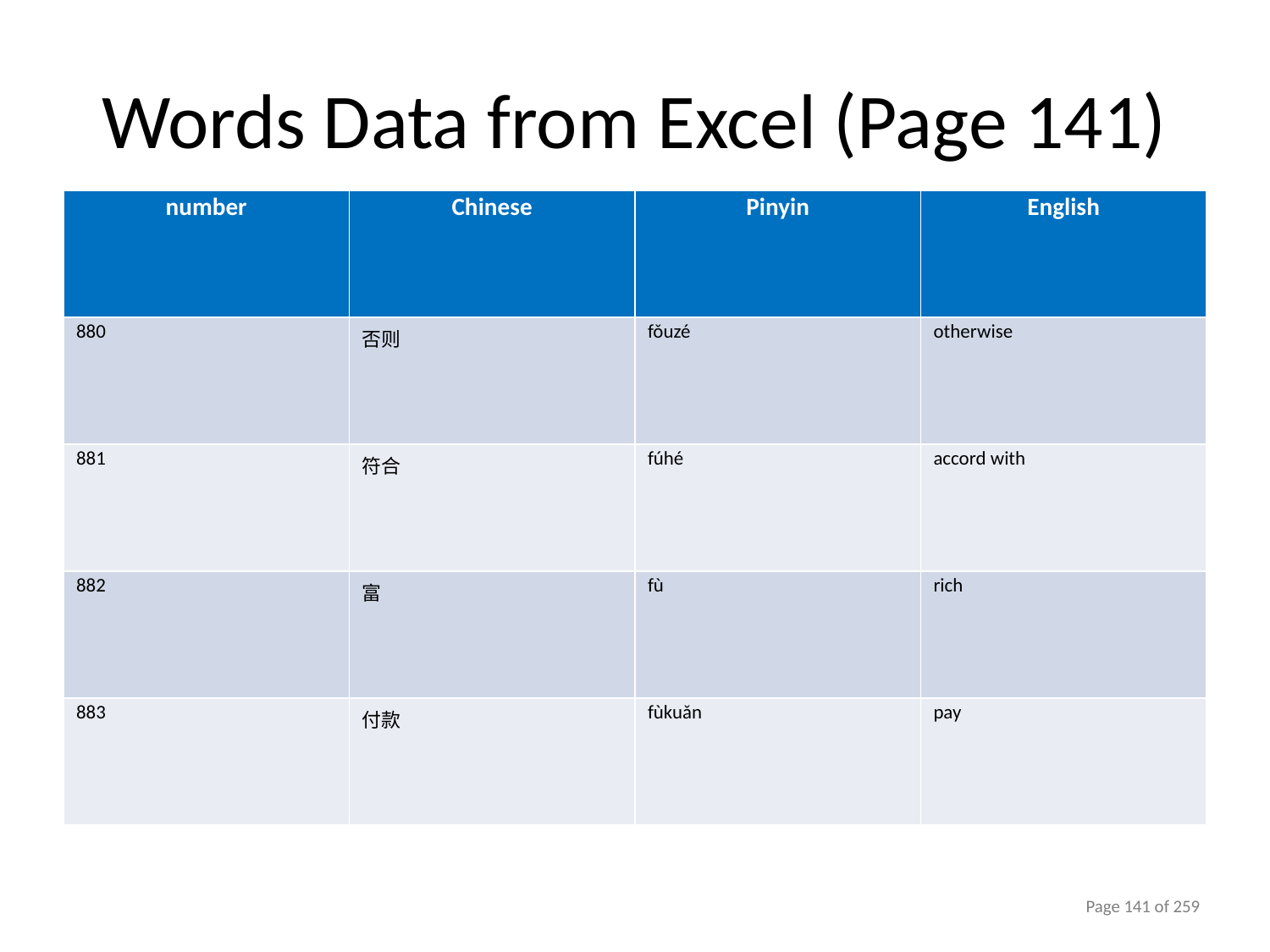

# Words Data from Excel (Page 141)
| number | Chinese | Pinyin | English |
| --- | --- | --- | --- |
| 880 | 否则 | fǒuzé | otherwise |
| 881 | 符合 | fúhé | accord with |
| 882 | 富 | fù | rich |
| 883 | 付款 | fùkuǎn | pay |

Page 141 of 259